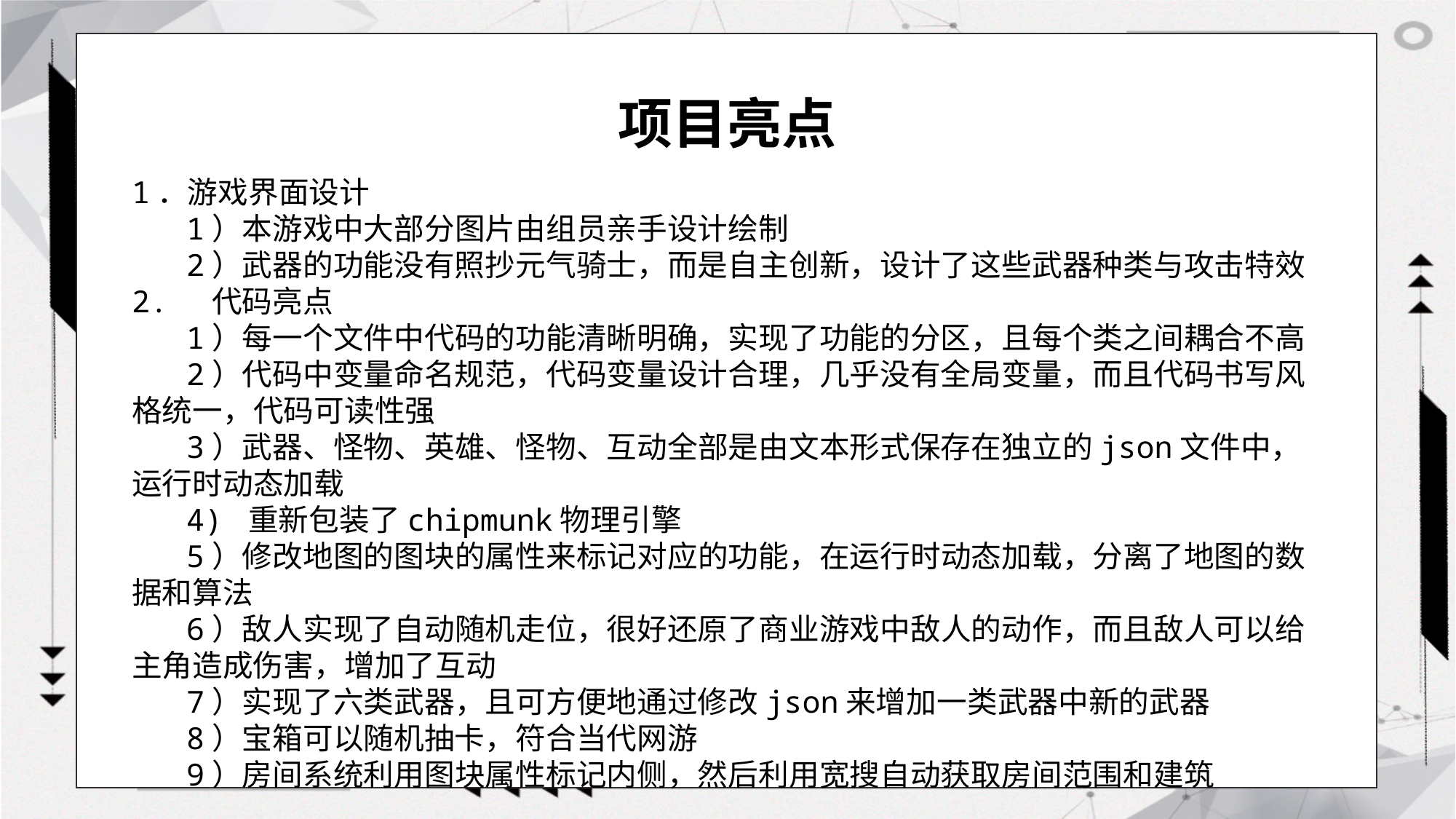

项目亮点
1．游戏界面设计
   1）本游戏中大部分图片由组员亲手设计绘制
   2）武器的功能没有照抄元气骑士，而是自主创新，设计了这些武器种类与攻击特效
2.  代码亮点
   1）每一个文件中代码的功能清晰明确，实现了功能的分区，且每个类之间耦合不高
   2）代码中变量命名规范，代码变量设计合理，几乎没有全局变量，而且代码书写风格统一，代码可读性强
   3）武器、怪物、英雄、怪物、互动全部是由文本形式保存在独立的json文件中，运行时动态加载
   4) 重新包装了chipmunk物理引擎
   5）修改地图的图块的属性来标记对应的功能，在运行时动态加载，分离了地图的数据和算法
   6）敌人实现了自动随机走位，很好还原了商业游戏中敌人的动作，而且敌人可以给主角造成伤害，增加了互动
   7）实现了六类武器，且可方便地通过修改json来增加一类武器中新的武器
   8）宝箱可以随机抽卡，符合当代网游
   9）房间系统利用图块属性标记内侧，然后利用宽搜自动获取房间范围和建筑